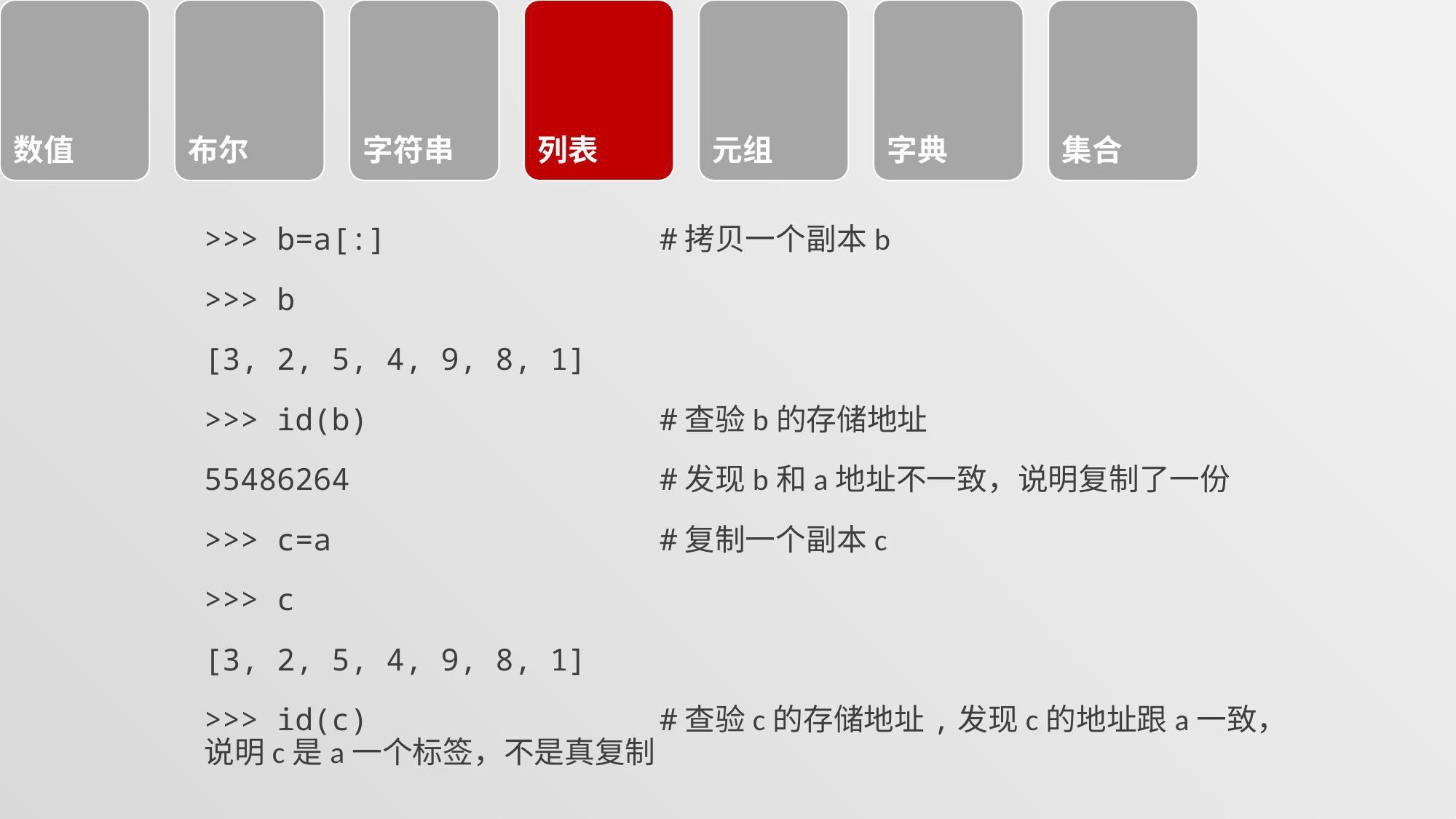

#
>>> b=a[:]               #拷贝一个副本b
>>> b
[3, 2, 5, 4, 9, 8, 1]
>>> id(b)                #查验b的存储地址
55486264                 #发现b和a地址不一致，说明复制了一份
>>> c=a                  #复制一个副本c
>>> c
[3, 2, 5, 4, 9, 8, 1]
>>> id(c)                #查验c的存储地址,发现c的地址跟a一致，说明c是a一个标签，不是真复制